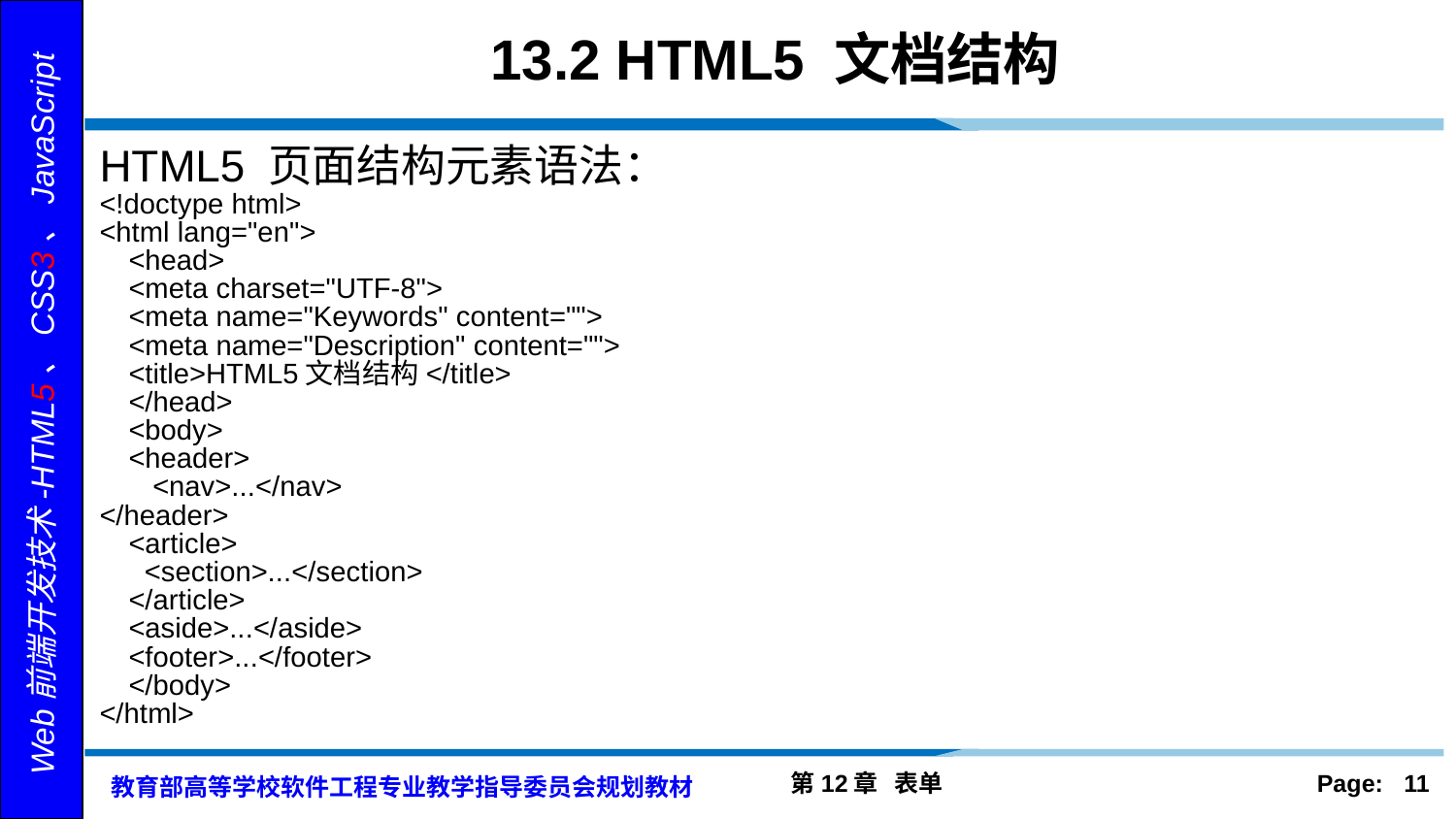

# 13.2 HTML5 文档结构
HTML5 页面结构元素语法：
<!doctype html>
<html lang="en">
	<head>
	<meta charset="UTF-8">
	<meta name="Keywords" content="">
	<meta name="Description" content="">
	<title>HTML5文档结构</title>
	</head>
	<body>
	<header>
	   <nav>...</nav>
</header>
	<article>
	  <section>...</section>
	</article>
	<aside>...</aside>
	<footer>...</footer>
	</body>
</html>